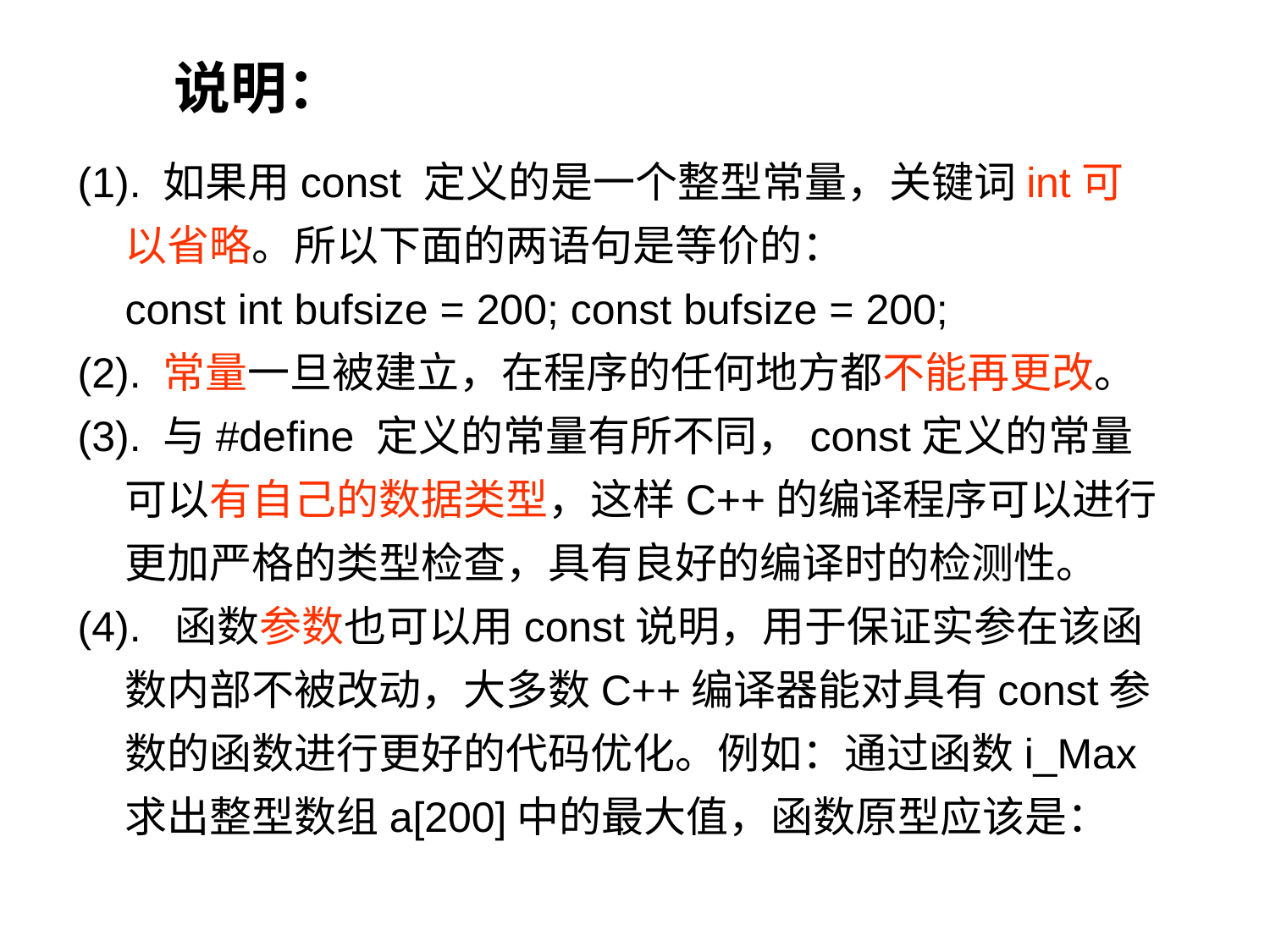

说明：
(1). 如果用const 定义的是一个整型常量，关键词int可以省略。所以下面的两语句是等价的：
    const int bufsize = 200; const bufsize = 200;
(2). 常量一旦被建立，在程序的任何地方都不能再更改。
(3). 与#define 定义的常量有所不同，const定义的常量可以有自己的数据类型，这样C++的编译程序可以进行更加严格的类型检查，具有良好的编译时的检测性。
(4).  函数参数也可以用const说明，用于保证实参在该函数内部不被改动，大多数C++编译器能对具有const参数的函数进行更好的代码优化。例如：通过函数i_Max求出整型数组a[200]中的最大值，函数原型应该是：